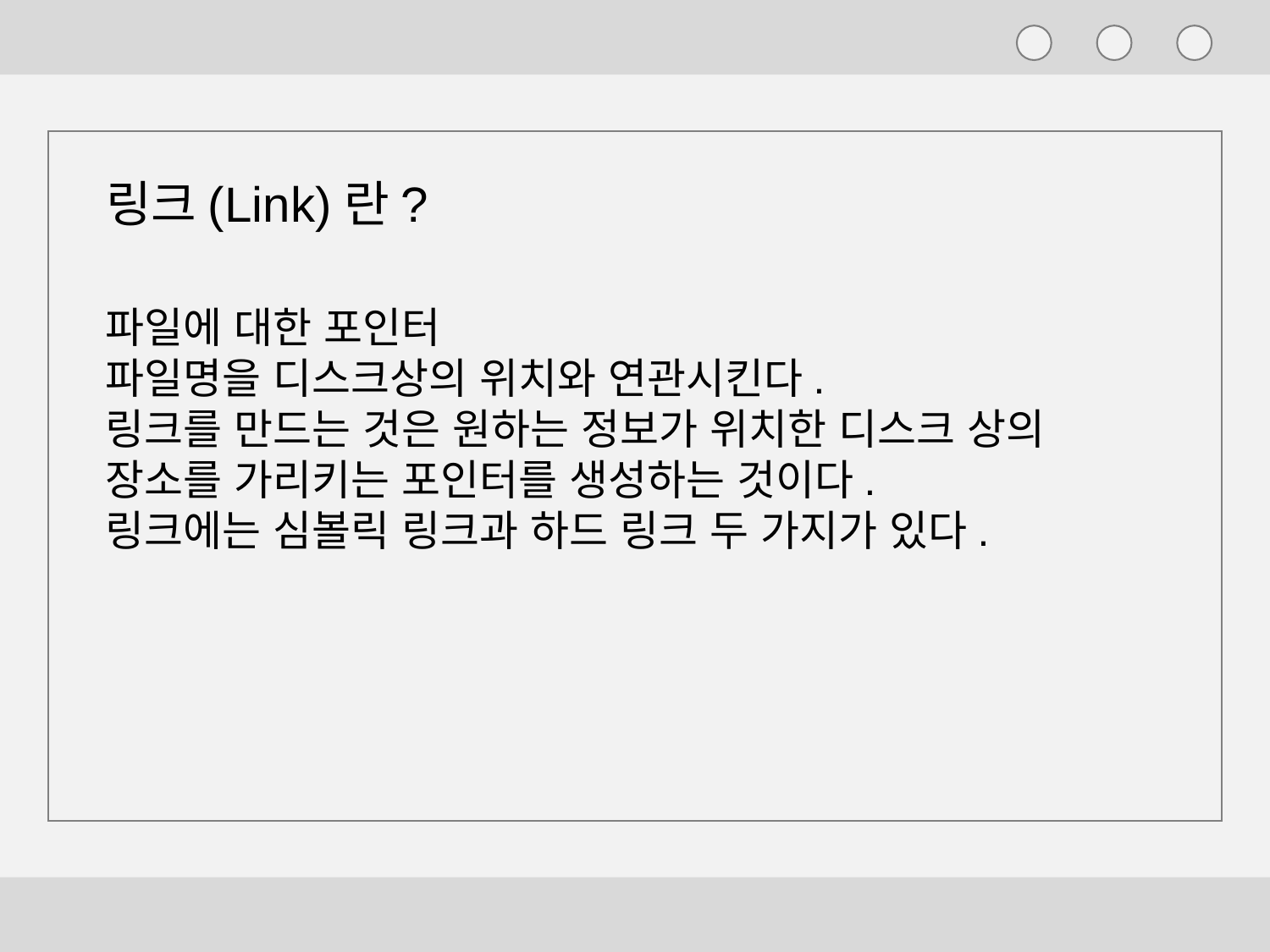

링크(Link)란?
파일에 대한 포인터
파일명을 디스크상의 위치와 연관시킨다.
링크를 만드는 것은 원하는 정보가 위치한 디스크 상의 장소를 가리키는 포인터를 생성하는 것이다.
링크에는 심볼릭 링크과 하드 링크 두 가지가 있다.